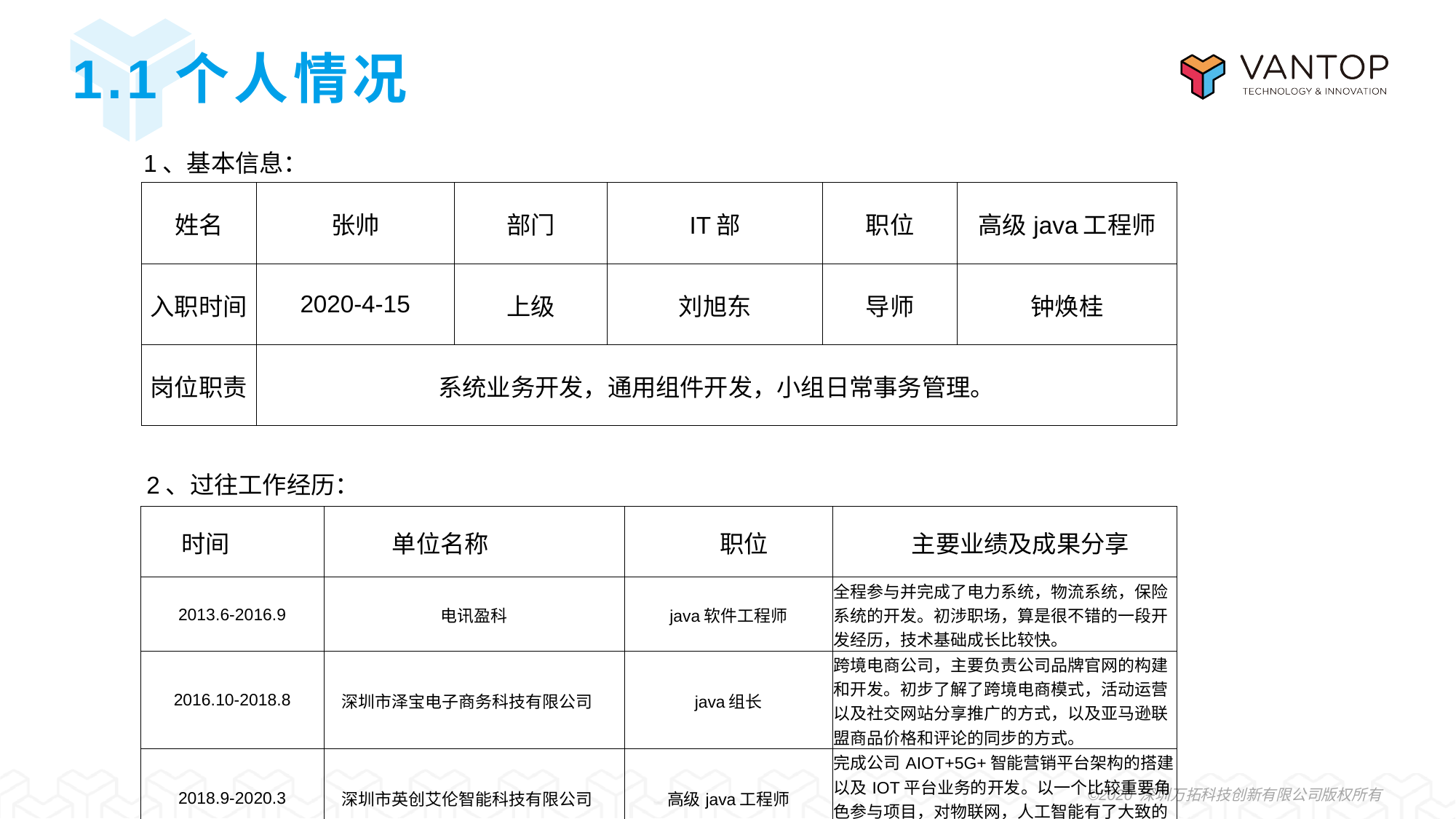

# 1.1个人情况
1、基本信息：
| 姓名 | 张帅 | 部门 | IT部 | 职位 | 高级java工程师 |
| --- | --- | --- | --- | --- | --- |
| 入职时间 | 2020-4-15 | 上级 | 刘旭东 | 导师 | 钟焕桂 |
| 岗位职责 | 系统业务开发，通用组件开发，小组日常事务管理。 |  |  |  |  |
2、过往工作经历：
| 时间 | 单位名称 | 职位 | 主要业绩及成果分享 |
| --- | --- | --- | --- |
| 2013.6-2016.9 | 电讯盈科 | java软件工程师 | 全程参与并完成了电力系统，物流系统，保险系统的开发。初涉职场，算是很不错的一段开发经历，技术基础成长比较快。 |
| 2016.10-2018.8 | 深圳市泽宝电子商务科技有限公司 | java组长 | 跨境电商公司，主要负责公司品牌官网的构建和开发。初步了解了跨境电商模式，活动运营以及社交网站分享推广的方式，以及亚马逊联盟商品价格和评论的同步的方式。 |
| 2018.9-2020.3 | 深圳市英创艾伦智能科技有限公司 | 高级java工程师 | 完成公司AIOT+5G+智能营销平台架构的搭建以及IOT平台业务的开发。以一个比较重要角色参与项目，对物联网，人工智能有了大致的了解。 |